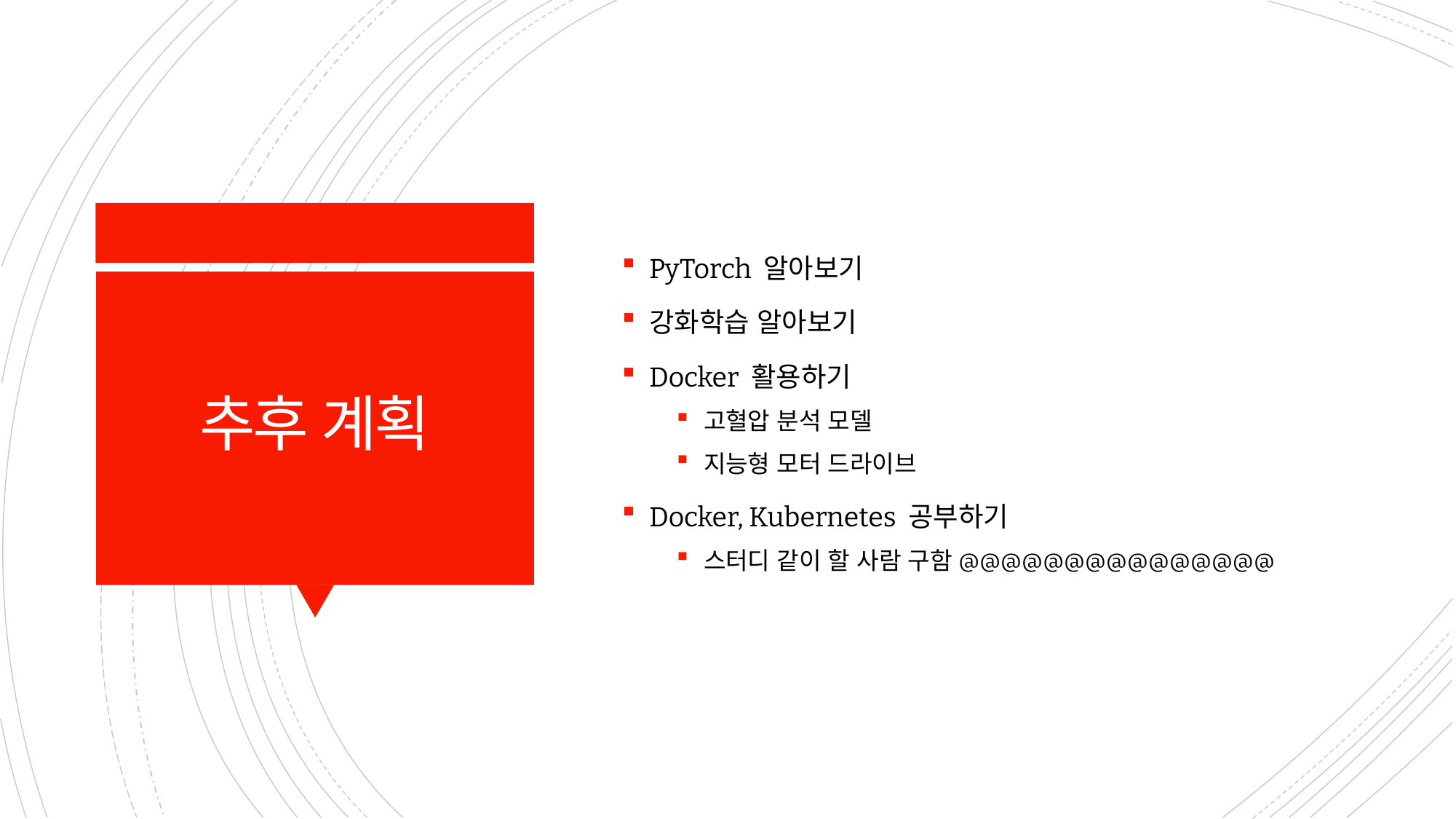

PyTorch 알아보기
강화학습 알아보기
Docker 활용하기
고혈압 분석 모델
지능형 모터 드라이브
Docker, Kubernetes 공부하기
스터디 같이 할 사람 구함@@@@@@@@@@@@@@@
# 추후 계획